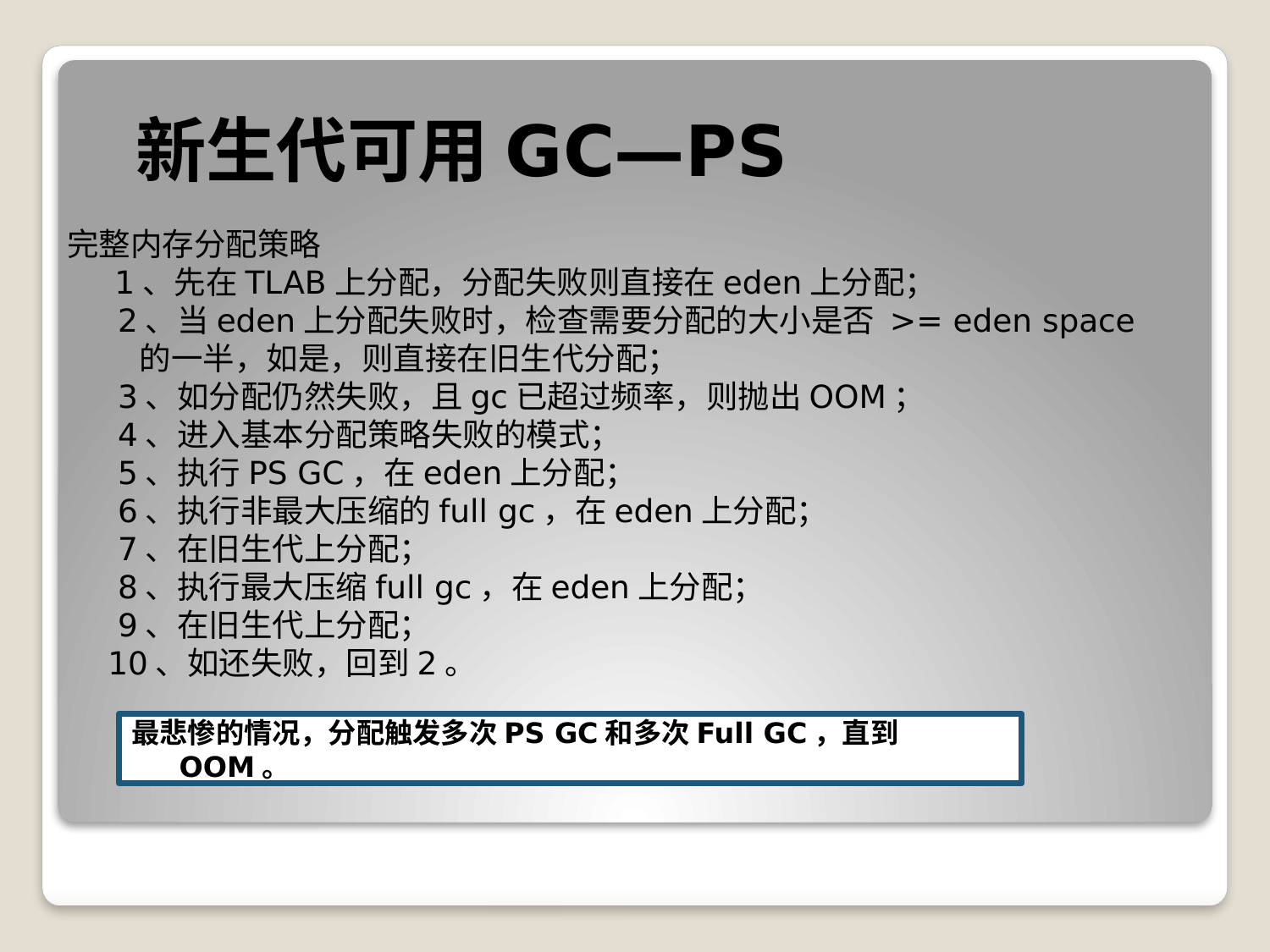

新生代可用GC—PS
完整内存分配策略
	1、先在TLAB上分配，分配失败则直接在eden上分配；
     2、当eden上分配失败时，检查需要分配的大小是否 >= eden space
         的一半，如是，则直接在旧生代分配；
     3、如分配仍然失败，且gc已超过频率，则抛出OOM；
     4、进入基本分配策略失败的模式；
     5、执行PS GC，在eden上分配；
     6、执行非最大压缩的full gc，在eden上分配；
     7、在旧生代上分配；
     8、执行最大压缩full gc，在eden上分配；
     9、在旧生代上分配；
    10、如还失败，回到2。
最悲惨的情况，分配触发多次PS GC和多次Full GC，直到OOM。